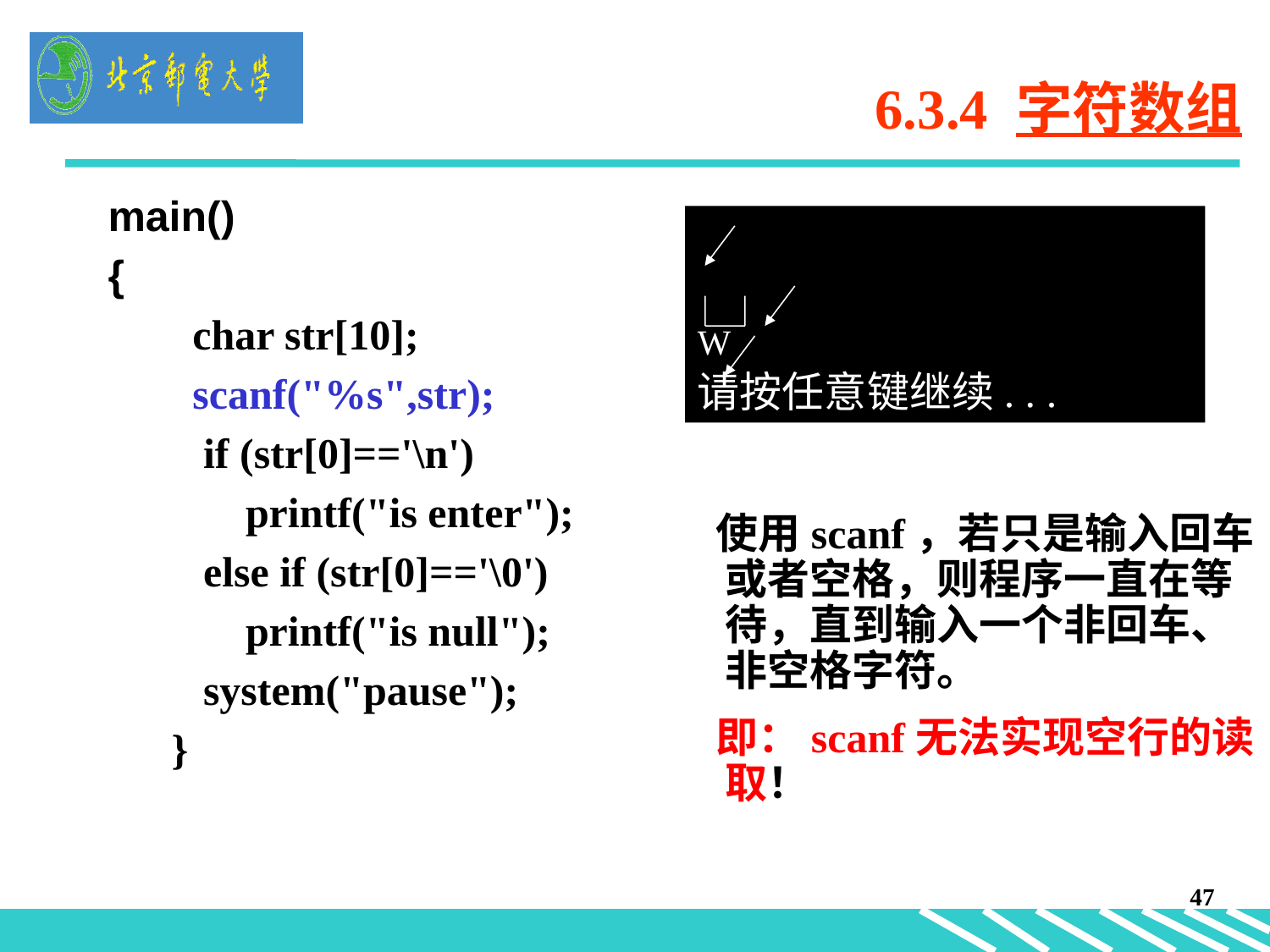

# 6.3.4 字符数组
main()
{
  char str[10];
  scanf("%s",str);
   if (str[0]=='\n')
       printf("is enter");
   else if (str[0]=='\0')
       printf("is null");
   system("pause");
}

W
请按任意键继续. . .

   使用scanf，若只是输入回车或者空格，则程序一直在等待，直到输入一个非回车、非空格字符。
   即：scanf无法实现空行的读取！
47